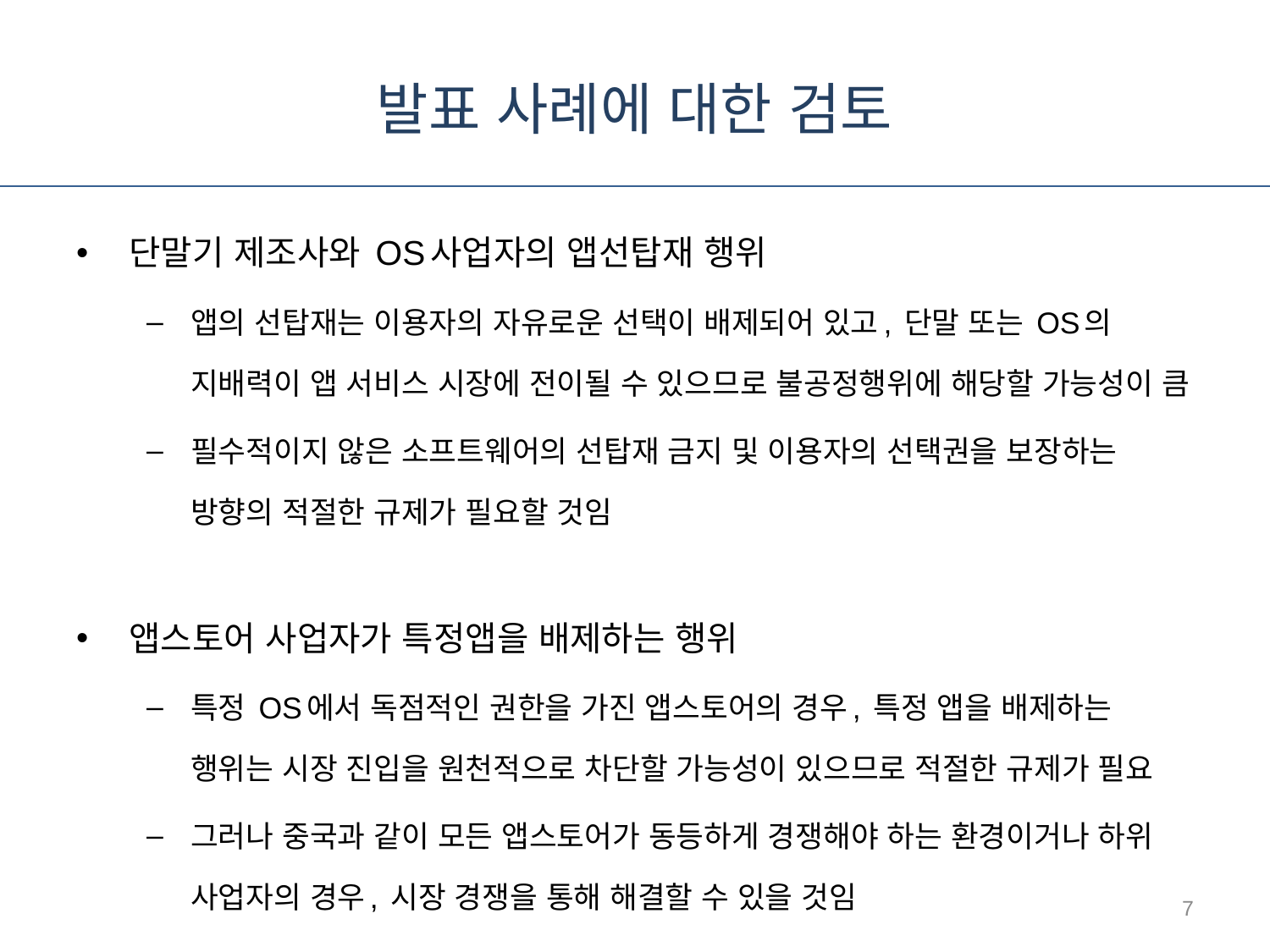

# 발표 사례에 대한 검토
단말기 제조사와 OS사업자의 앱선탑재 행위
앱의 선탑재는 이용자의 자유로운 선택이 배제되어 있고, 단말 또는 OS의 지배력이 앱 서비스 시장에 전이될 수 있으므로 불공정행위에 해당할 가능성이 큼
필수적이지 않은 소프트웨어의 선탑재 금지 및 이용자의 선택권을 보장하는 방향의 적절한 규제가 필요할 것임

앱스토어 사업자가 특정앱을 배제하는 행위
특정 OS에서 독점적인 권한을 가진 앱스토어의 경우, 특정 앱을 배제하는 행위는 시장 진입을 원천적으로 차단할 가능성이 있으므로 적절한 규제가 필요
그러나 중국과 같이 모든 앱스토어가 동등하게 경쟁해야 하는 환경이거나 하위 사업자의 경우, 시장 경쟁을 통해 해결할 수 있을 것임

7